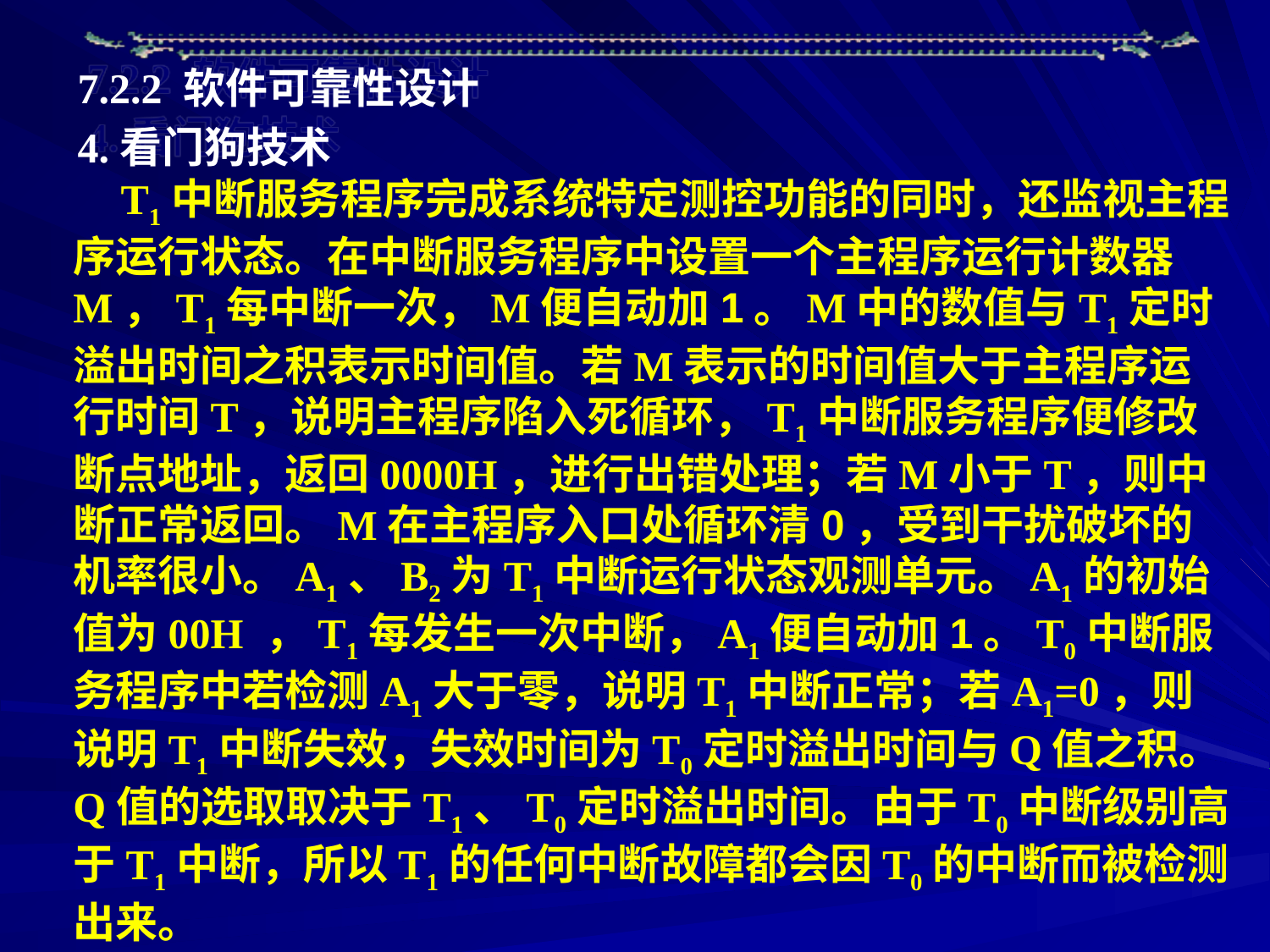

7.2.2 软件可靠性设计
4.看门狗技术
    T1中断服务程序完成系统特定测控功能的同时，还监视主程序运行状态。在中断服务程序中设置一个主程序运行计数器M，T1每中断一次，M便自动加1。M中的数值与T1定时溢出时间之积表示时间值。若M表示的时间值大于主程序运行时间T，说明主程序陷入死循环，T1中断服务程序便修改断点地址，返回0000H，进行出错处理；若M小于T，则中断正常返回。M在主程序入口处循环清0，受到干扰破坏的机率很小。A1、B2为T1中断运行状态观测单元。A1的初始值为00H ，T1每发生一次中断，A1便自动加1。T0中断服务程序中若检测A1大于零，说明T1中断正常；若A1=0，则说明T1中断失效，失效时间为T0定时溢出时间与Q值之积。Q值的选取取决于T1、T0定时溢出时间。由于T0中断级别高于T1中断，所以T1的任何中断故障都会因T0的中断而被检测出来。